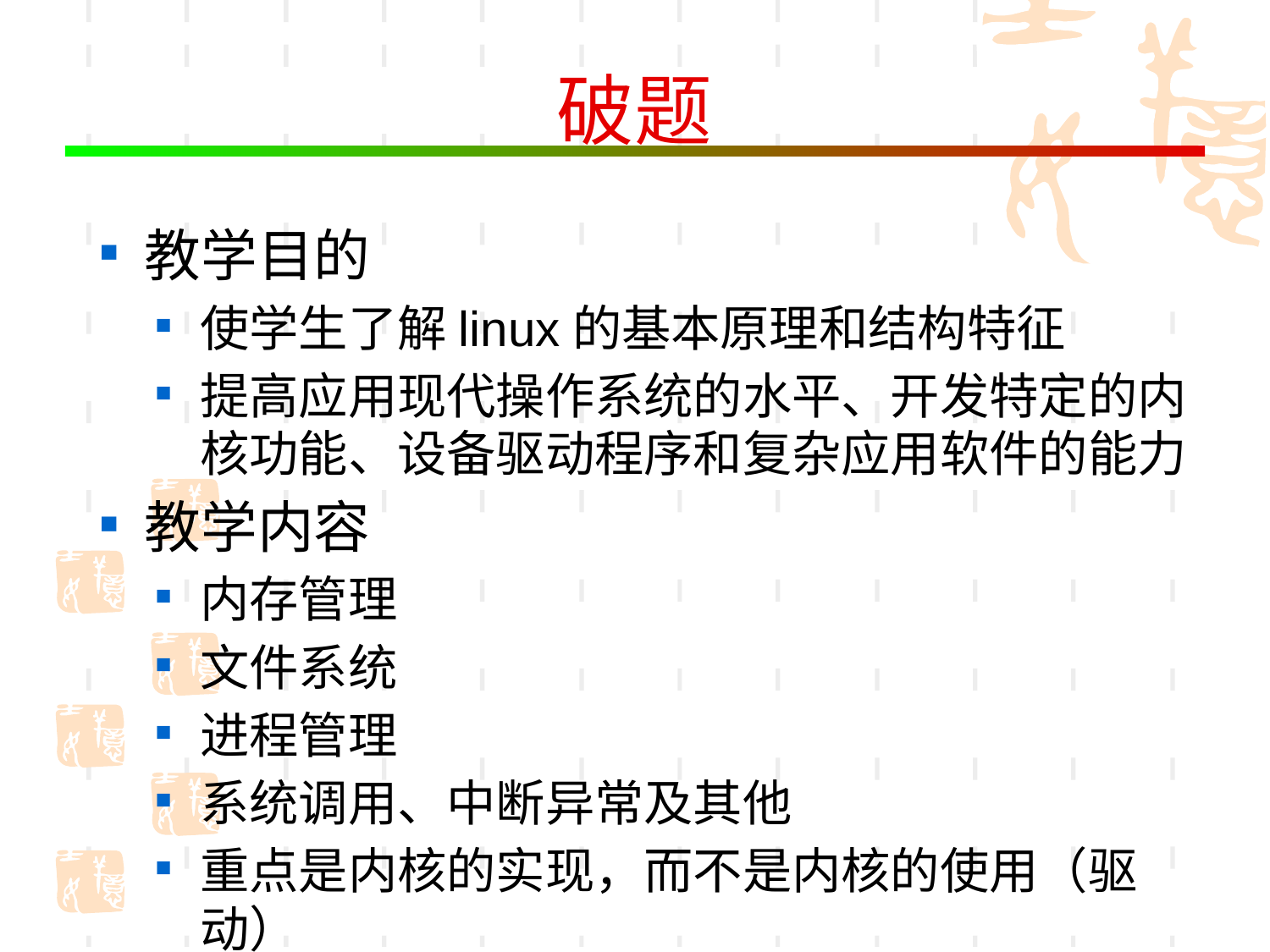

# 破题
教学目的
使学生了解linux的基本原理和结构特征
提高应用现代操作系统的水平、开发特定的内核功能、设备驱动程序和复杂应用软件的能力
教学内容
内存管理
文件系统
进程管理
系统调用、中断异常及其他
重点是内核的实现，而不是内核的使用（驱动）